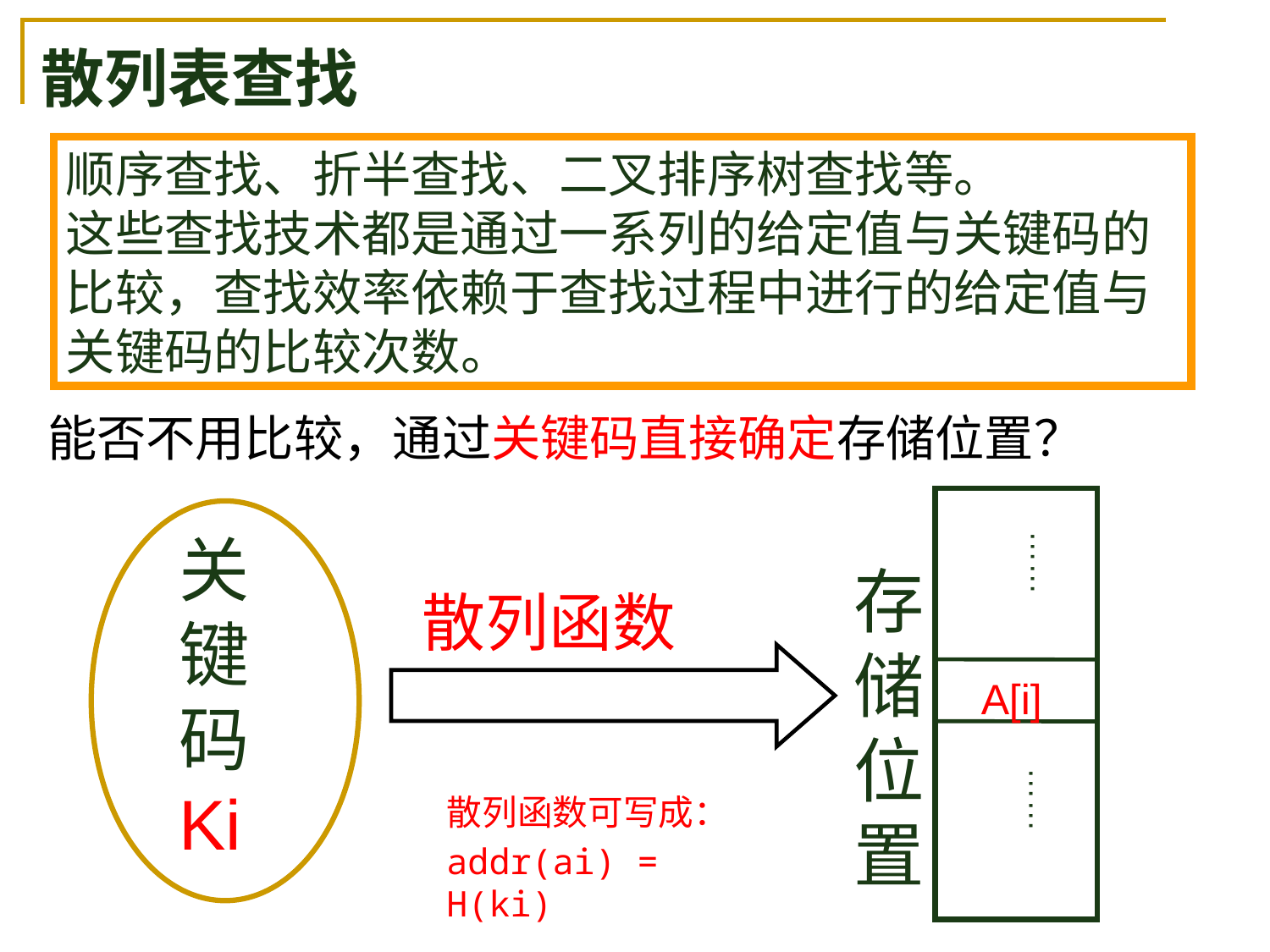

散列表查找
顺序查找、折半查找、二叉排序树查找等。
这些查找技术都是通过一系列的给定值与关键码的比较，查找效率依赖于查找过程中进行的给定值与关键码的比较次数。
能否不用比较，通过关键码直接确定存储位置？

关键码Ki
……
存
储
位
置
散列函数

A[i]

……
散列函数可写成：
addr(ai) = H(ki)